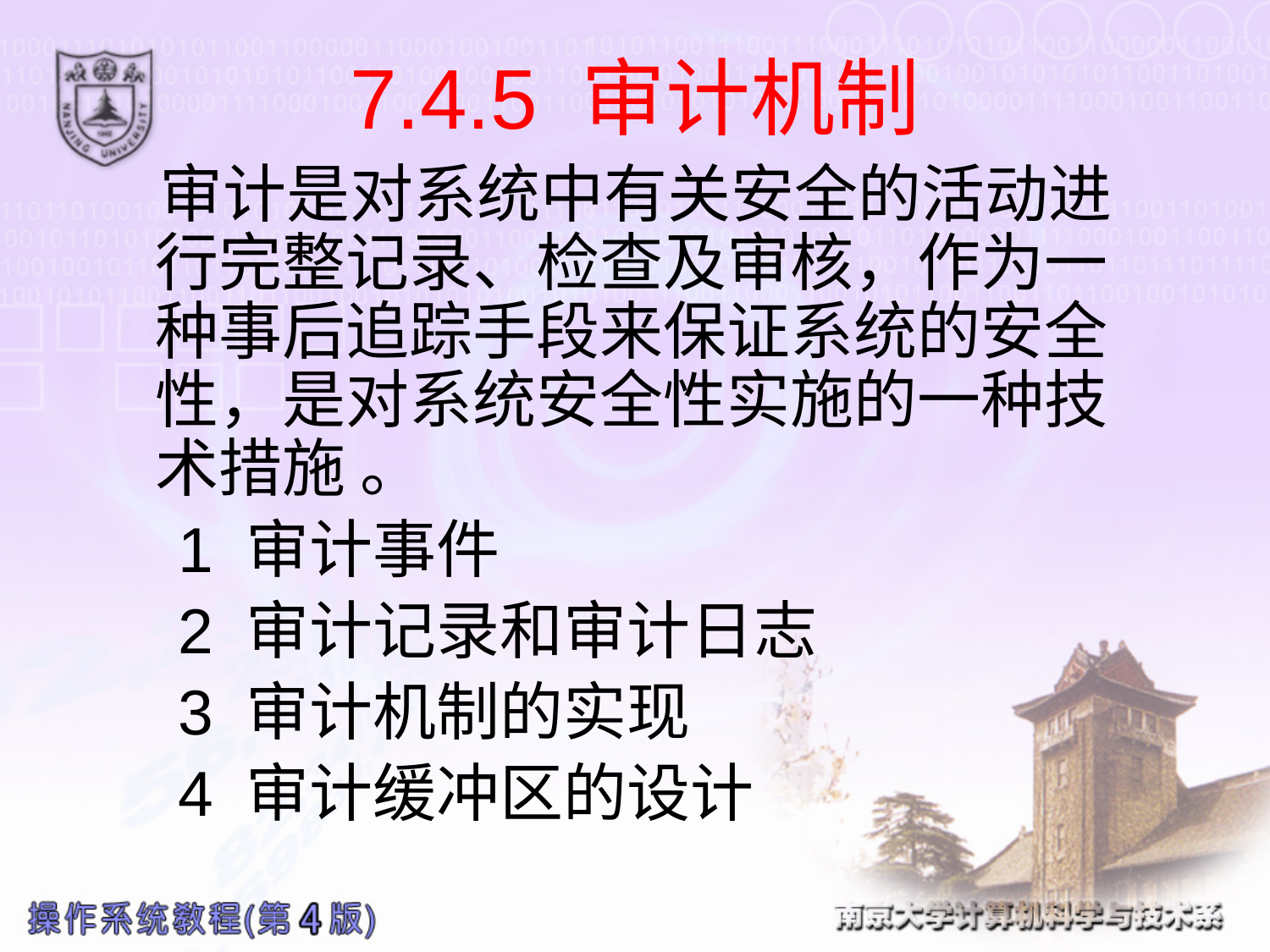

# 7.4.5 审计机制
   审计是对系统中有关安全的活动进行完整记录、检查及审核，作为一种事后追踪手段来保证系统的安全性，是对系统安全性实施的一种技术措施 。
    1 审计事件
    2 审计记录和审计日志
    3 审计机制的实现
    4 审计缓冲区的设计